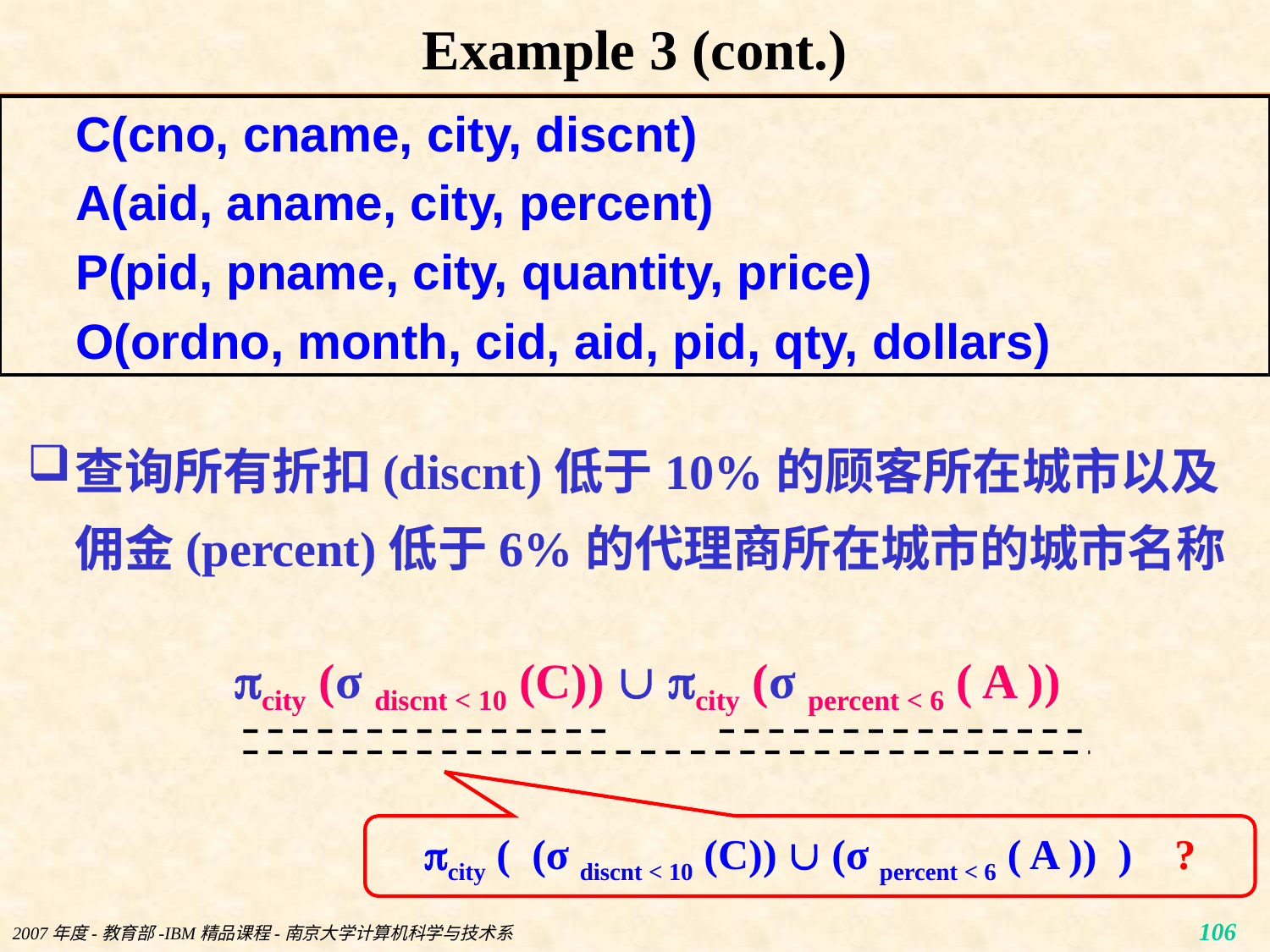

# Example 3 (cont.)
C(cno, cname, city, discnt)
A(aid, aname, city, percent)
P(pid, pname, city, quantity, price)
O(ordno, month, cid, aid, pid, qty, dollars)
查询所有折扣(discnt)低于10%的顾客所在城市以及佣金(percent)低于6%的代理商所在城市的城市名称
πcity (σ discnt < 10 (C)) ∪ πcity (σ percent < 6 ( A ))

πcity (  (σ discnt < 10 (C)) ∪ (σ percent < 6 ( A ))  )    ?
106
2007年度-教育部-IBM精品课程-南京大学计算机科学与技术系